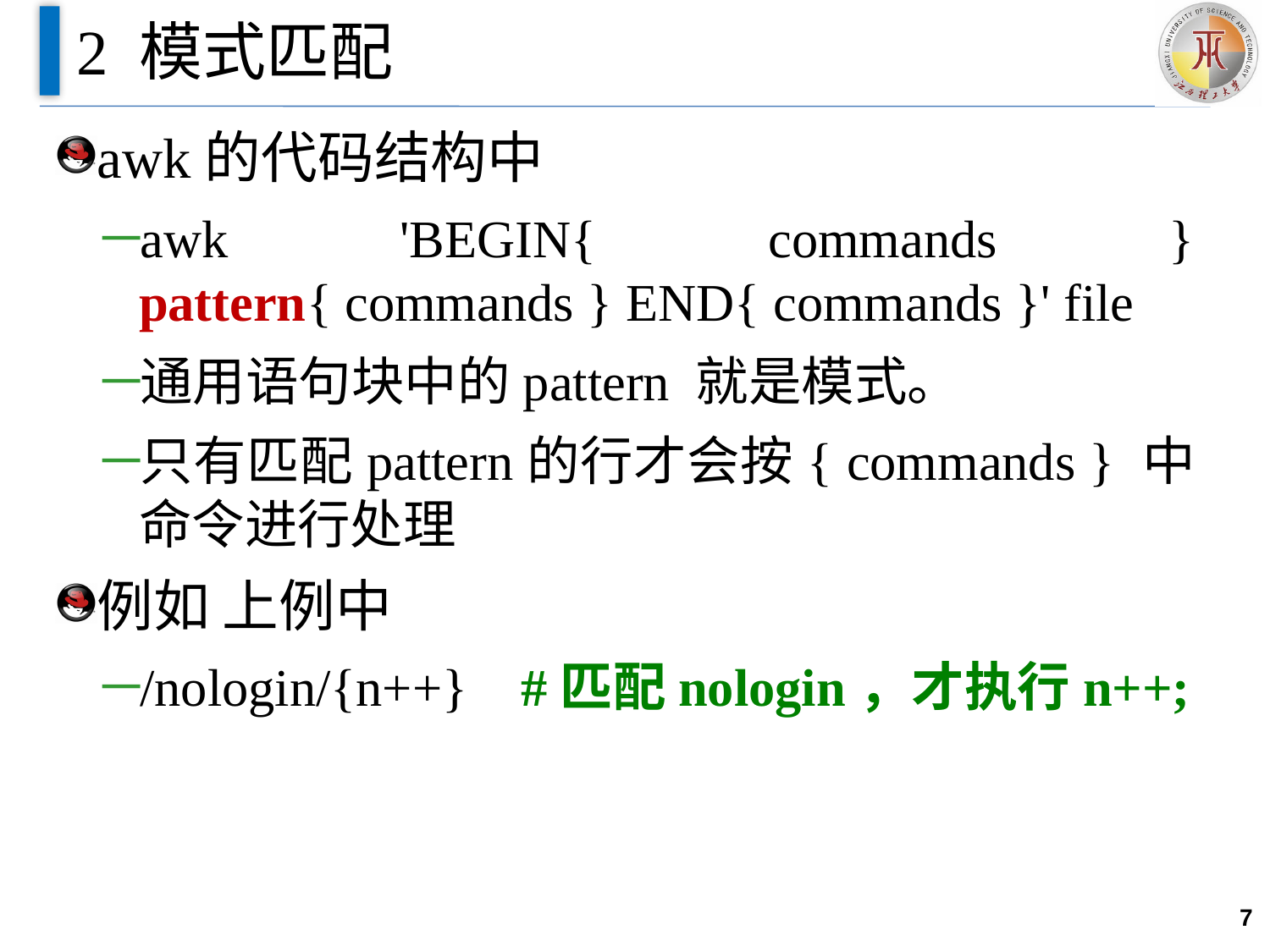

# 2 模式匹配
awk的代码结构中
awk 'BEGIN{ commands } pattern{ commands } END{ commands }' file
通用语句块中的pattern 就是模式。
只有匹配pattern的行才会按{ commands } 中命令进行处理
例如 上例中
/nologin/{n++}    #匹配nologin，才执行n++;

7